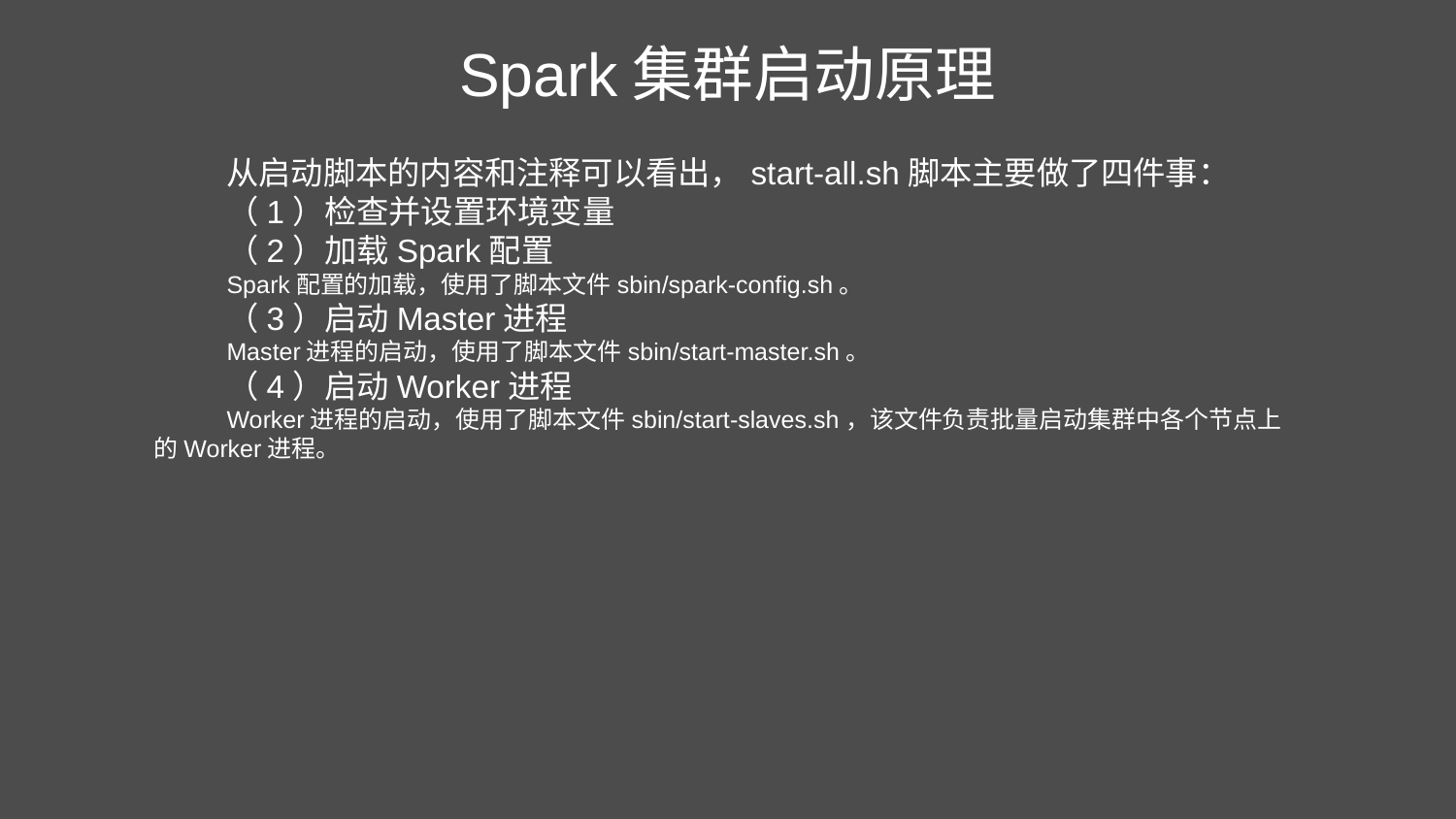

Spark集群启动原理

从启动脚本的内容和注释可以看出，start-all.sh脚本主要做了四件事：
（1）检查并设置环境变量
（2）加载Spark配置
Spark配置的加载，使用了脚本文件sbin/spark-config.sh。
（3）启动Master进程
Master进程的启动，使用了脚本文件sbin/start-master.sh。
（4）启动Worker进程
Worker进程的启动，使用了脚本文件sbin/start-slaves.sh，该文件负责批量启动集群中各个节点上的Worker进程。